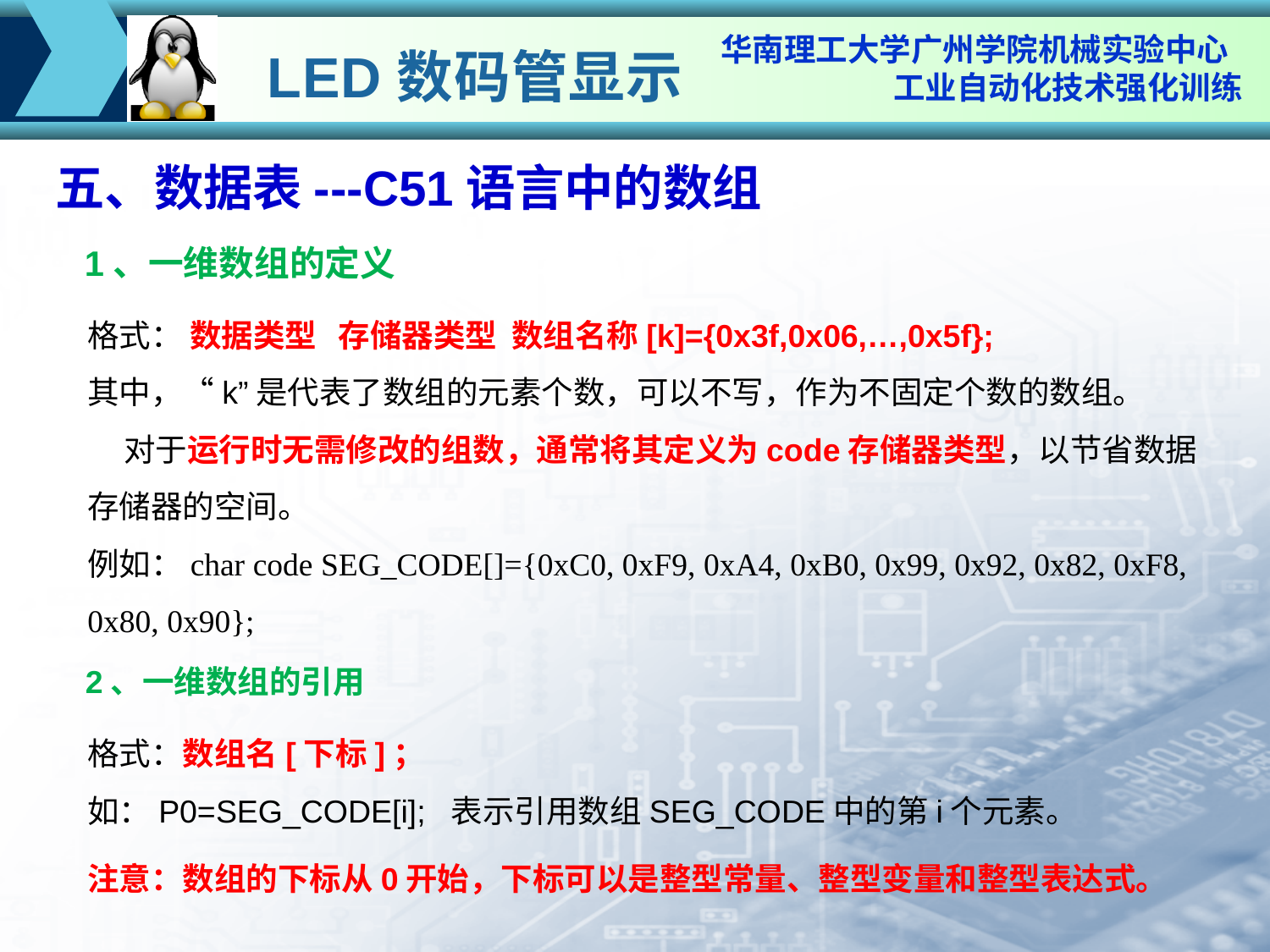

LED数码管显示
五、数据表---C51语言中的数组
1、一维数组的定义
格式： 数据类型   存储器类型  数组名称[k]={0x3f,0x06,…,0x5f};
其中，“k”是代表了数组的元素个数，可以不写，作为不固定个数的数组。
    对于运行时无需修改的组数，通常将其定义为code存储器类型，以节省数据存储器的空间。
例如：char code SEG_CODE[]={0xC0, 0xF9, 0xA4, 0xB0, 0x99, 0x92, 0x82, 0xF8, 0x80, 0x90};
2、一维数组的引用
格式：数组名[下标]；
如：P0=SEG_CODE[i];  表示引用数组SEG_CODE中的第i个元素。
注意：数组的下标从0开始，下标可以是整型常量、整型变量和整型表达式。